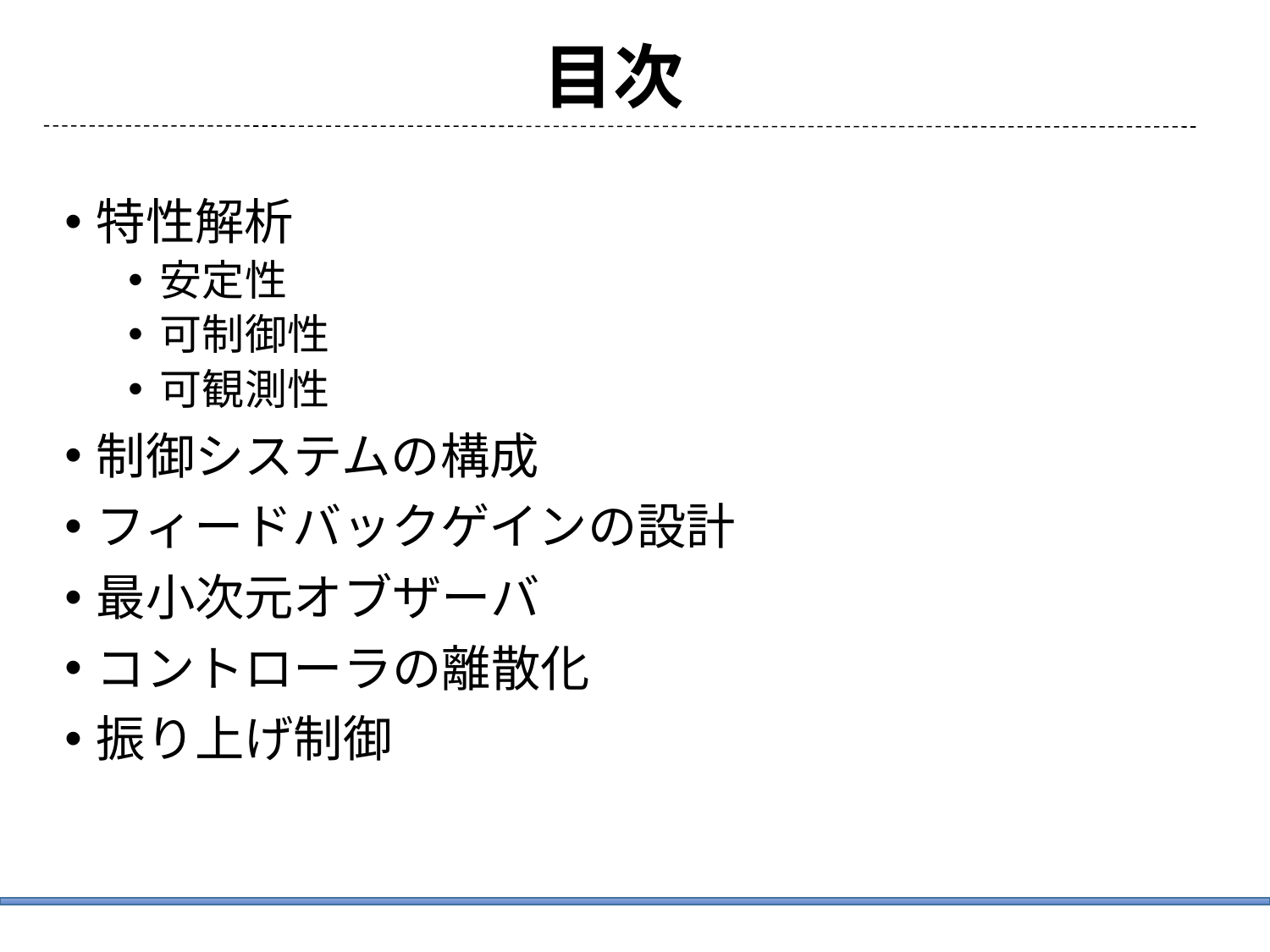

# 目次
特性解析
安定性
可制御性
可観測性
制御システムの構成
フィードバックゲインの設計
最小次元オブザーバ
コントローラの離散化
振り上げ制御